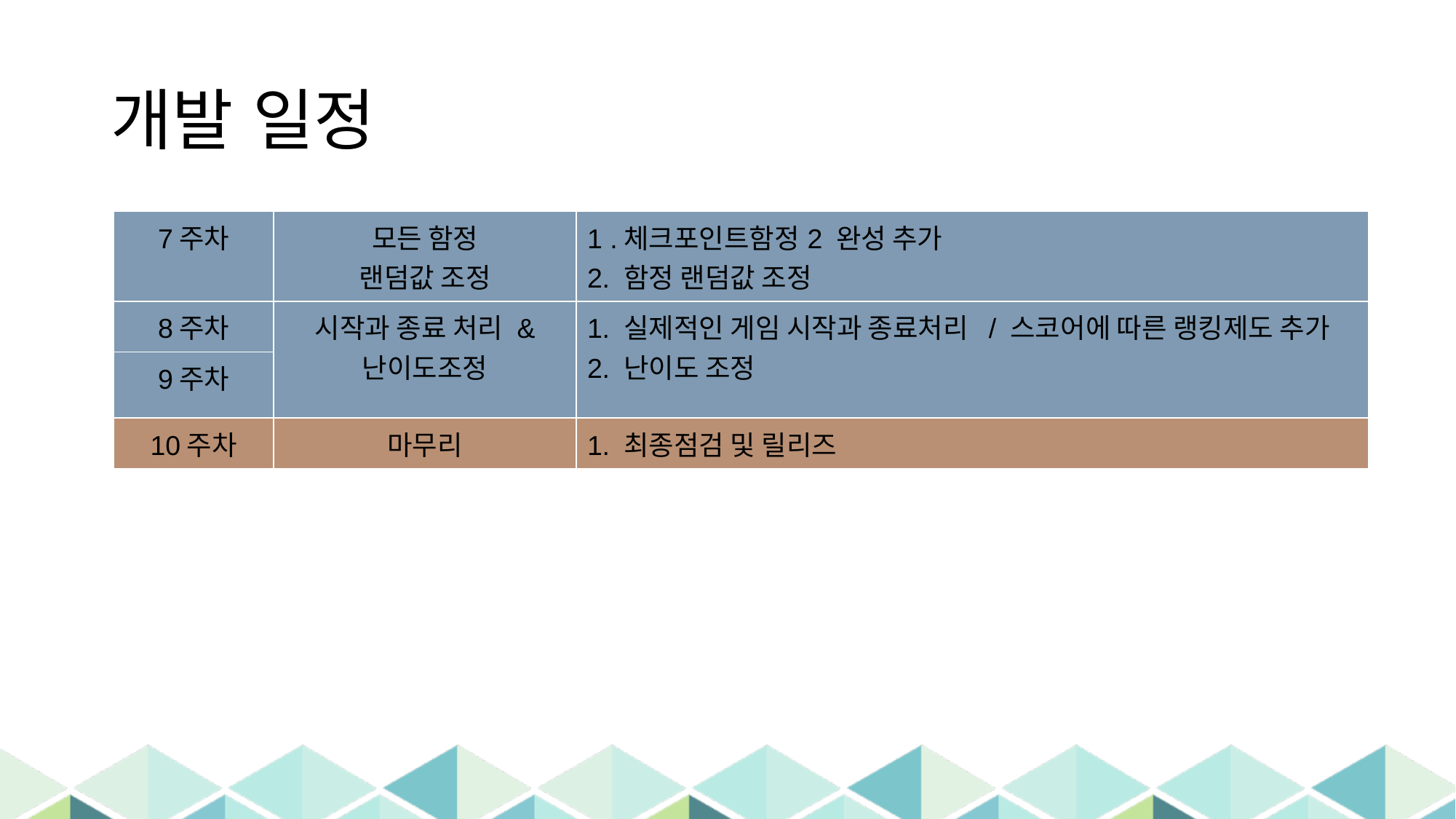

# 개발 일정
| 7주차 | 모든 함정 랜덤값 조정 | 1 .체크포인트함정2 완성 추가 2. 함정 랜덤값 조정 |
| --- | --- | --- |
| 8주차 | 시작과 종료 처리 & 난이도조정 | 1. 실제적인 게임 시작과 종료처리 / 스코어에 따른 랭킹제도 추가 2. 난이도 조정 |
| 9주차 |  |  |
| 10주차 | 마무리 | 1. 최종점검 및 릴리즈 |